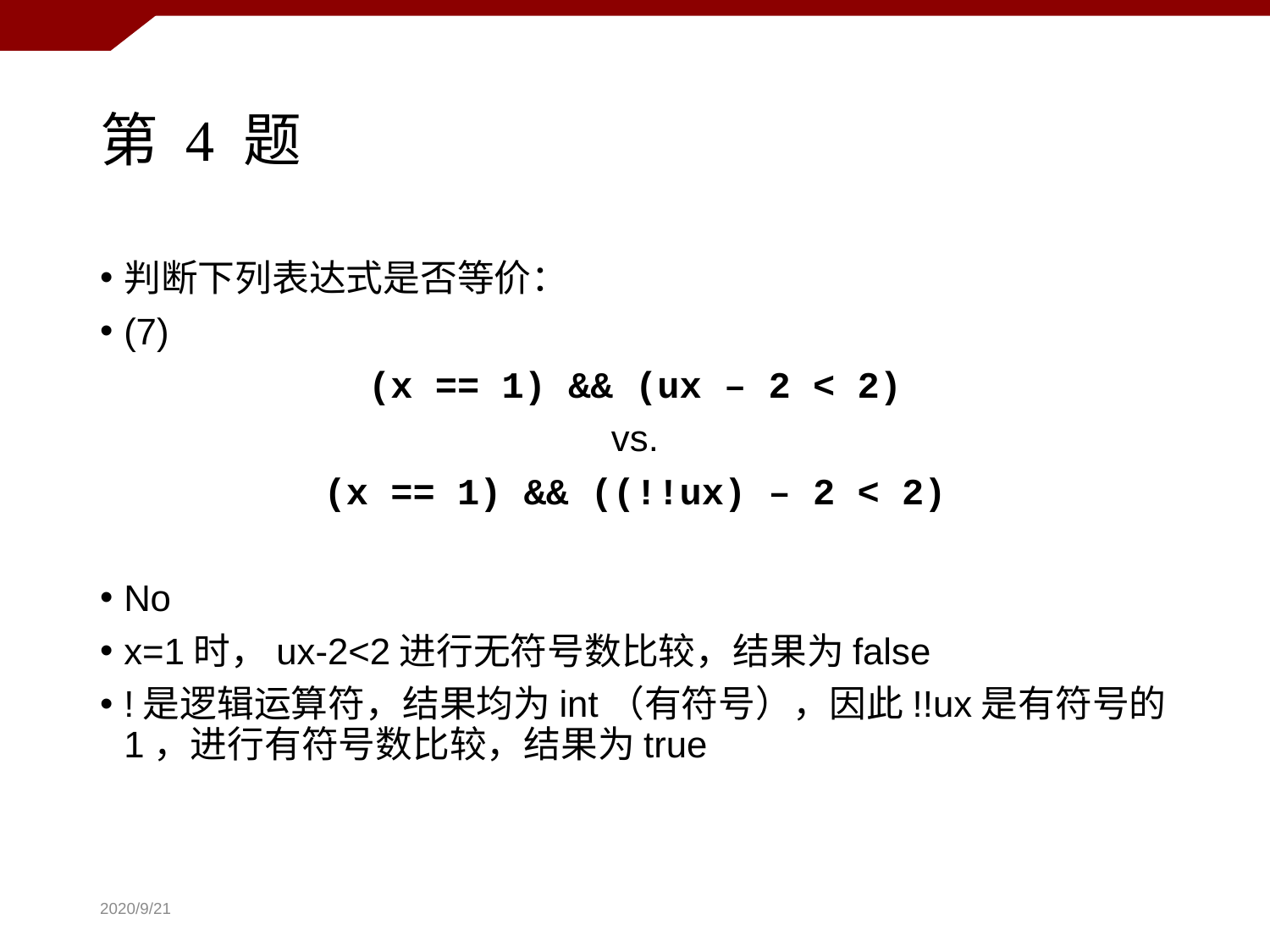

# 第 4 题
判断下列表达式是否等价：
(7)
(x == 1) && (ux – 2 < 2)
vs.
(x == 1) && ((!!ux) – 2 < 2)

No
x=1时，ux-2<2进行无符号数比较，结果为false
!是逻辑运算符，结果均为int（有符号），因此!!ux是有符号的1，进行有符号数比较，结果为true

2020/9/21